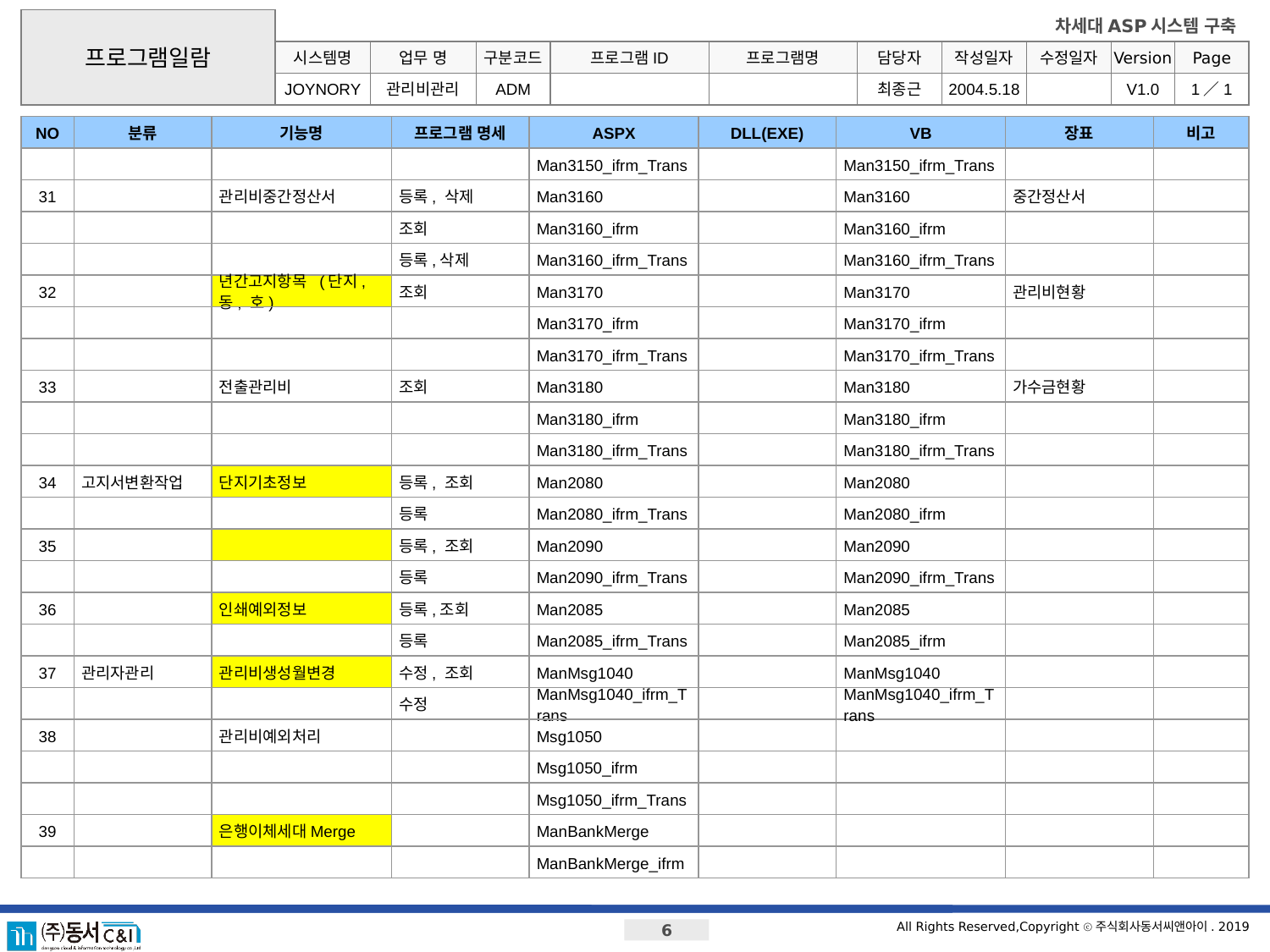

프로그램일람
시스템명
업무 명
구분코드
프로그램ID
프로그램명
JOYNORY
관리비관리
ADM

최종근
2004.5.18

V1.0
1／1
NO
분류
기능명
프로그램 명세
ASPX
DLL(EXE)
VB
장표
비고

Man3150_ifrm_Trans

Man3150_ifrm_Trans

31

관리비중간정산서
등록, 삭제
Man3160

Man3160
중간정산서

조회
Man3160_ifrm

Man3160_ifrm

등록,삭제
Man3160_ifrm_Trans

Man3160_ifrm_Trans

32

년간고지항목  (단지,동, 호)
조회
Man3170

Man3170
관리비현황

Man3170_ifrm

Man3170_ifrm

Man3170_ifrm_Trans

Man3170_ifrm_Trans

33

전출관리비
조회
Man3180

Man3180

가수금현황

Man3180_ifrm

Man3180_ifrm

Man3180_ifrm_Trans

Man3180_ifrm_Trans

34

고지서변환작업

단지기초정보
등록, 조회
Man2080

Man2080

등록
Man2080_ifrm_Trans

Man2080_ifrm

35

고지서텍스트변환

등록, 조회

Man2090

Man2090

등록

Man2090_ifrm_Trans

Man2090_ifrm_Trans

36

인쇄예외정보

등록,조회

Man2085

Man2085

등록

Man2085_ifrm_Trans

Man2085_ifrm

37
관리자관리
관리비생성월변경
수정, 조회
ManMsg1040

ManMsg1040

수정
ManMsg1040_ifrm_Trans

ManMsg1040_ifrm_Trans

38

관리비예외처리

Msg1050

Msg1050_ifrm

Msg1050_ifrm_Trans

39

은행이체세대Merge

ManBankMerge

ManBankMerge_ifrm